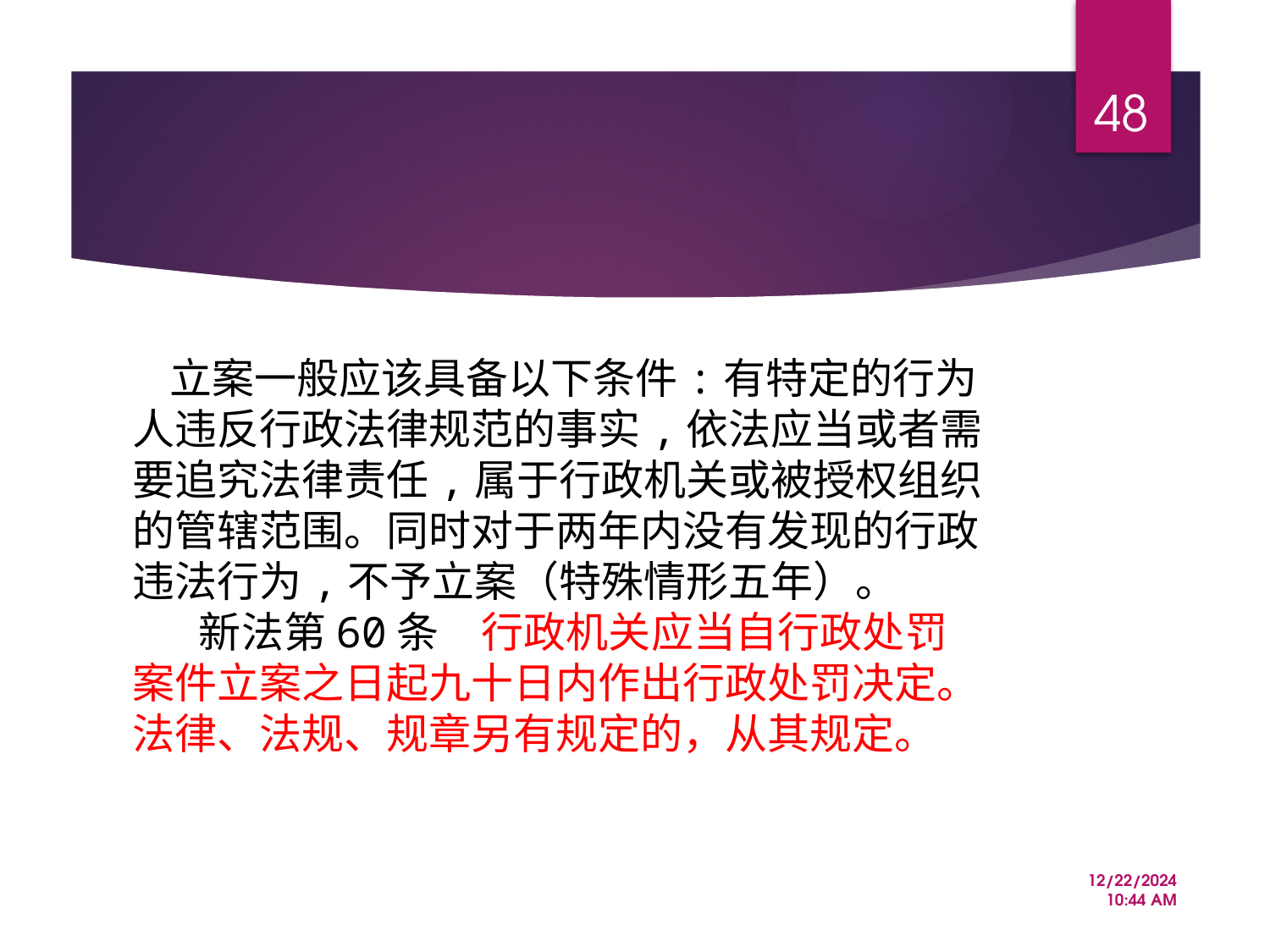

48
#
立案一般应该具备以下条件:有特定的行为人违反行政法律规范的事实,依法应当或者需要追究法律责任,属于行政机关或被授权组织的管辖范围。同时对于两年内没有发现的行政违法行为,不予立案（特殊情形五年）。
  新法第60条　行政机关应当自行政处罚案件立案之日起九十日内作出行政处罚决定。法律、法规、规章另有规定的，从其规定。

12/22/2024 10:44 AM